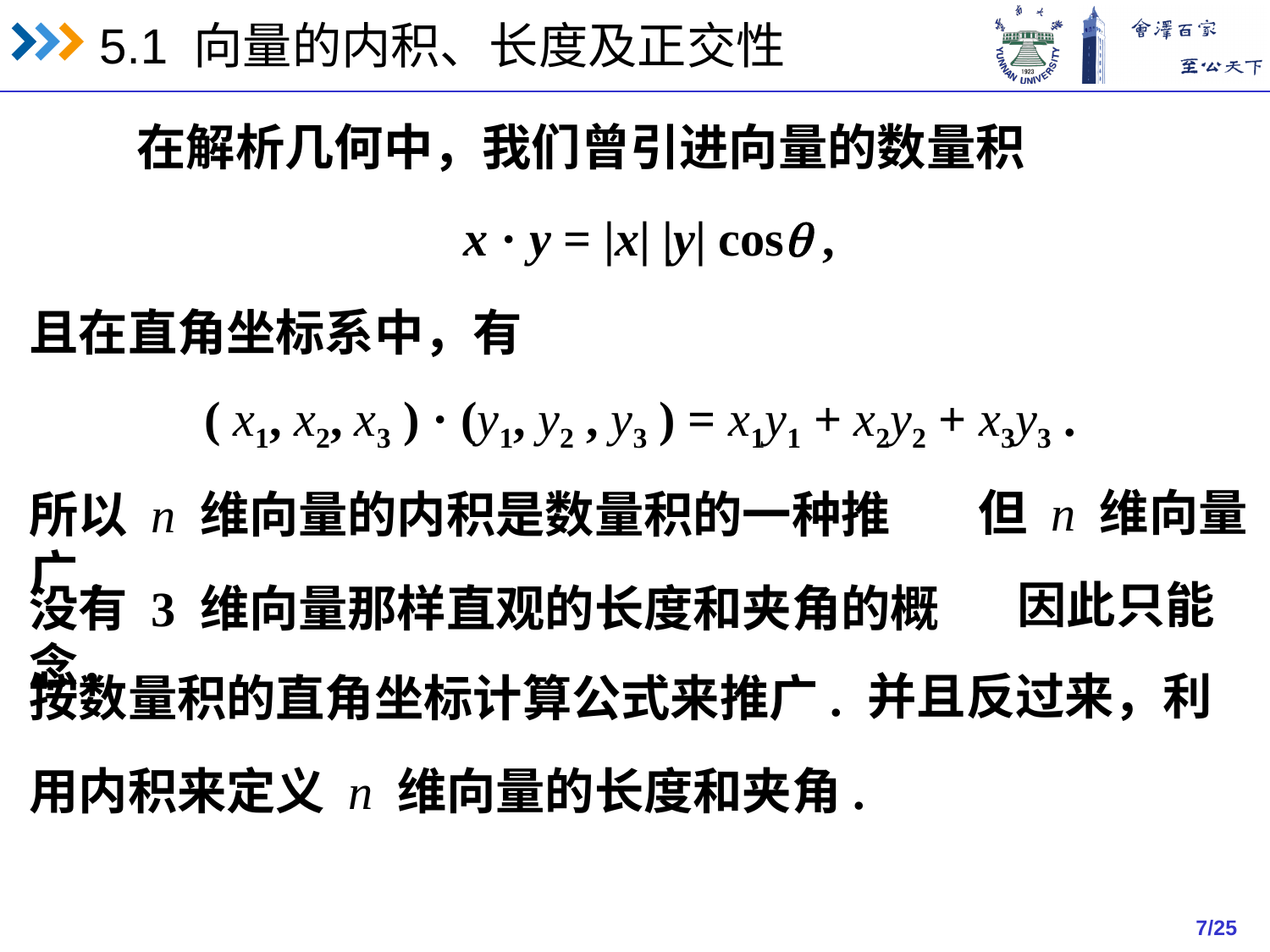

在解析几何中，我们曾引进向量的数量积
 x · y = |x| |y| cosθ ,
且在直角坐标系中，有
 ( x1, x2, x3 ) · (y1, y2 , y3 ) = x1y1 + x2y2 + x3y3 .
但 n 维向量
所以 n 维向量的内积是数量积的一种推广.
因此只能
没有 3 维向量那样直观的长度和夹角的概念，
并且反过来，利
按数量积的直角坐标计算公式来推广.
用内积来定义 n 维向量的长度和夹角.